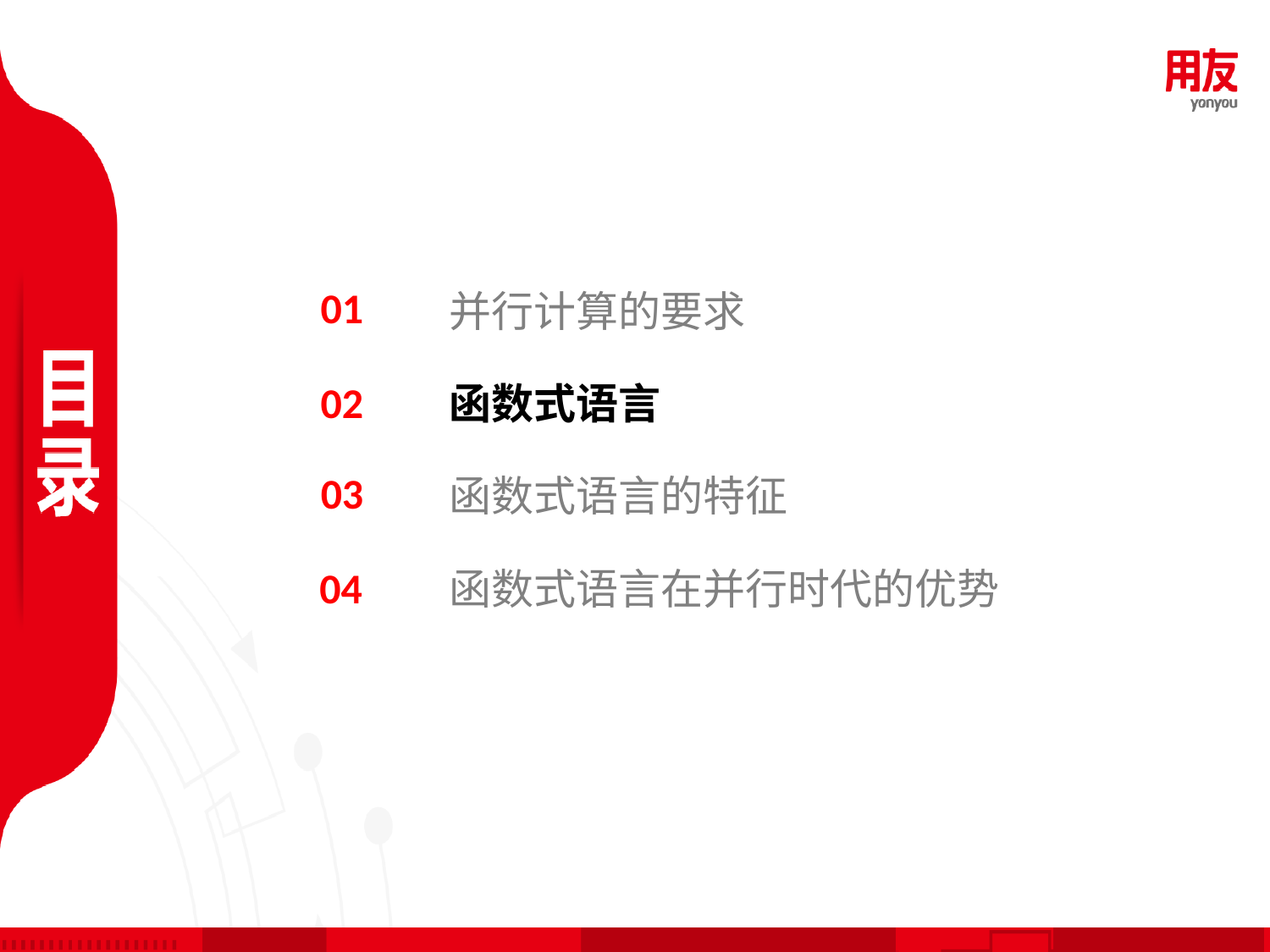

01
并行计算的要求
02
函数式语言
03
函数式语言的特征
04
函数式语言在并行时代的优势